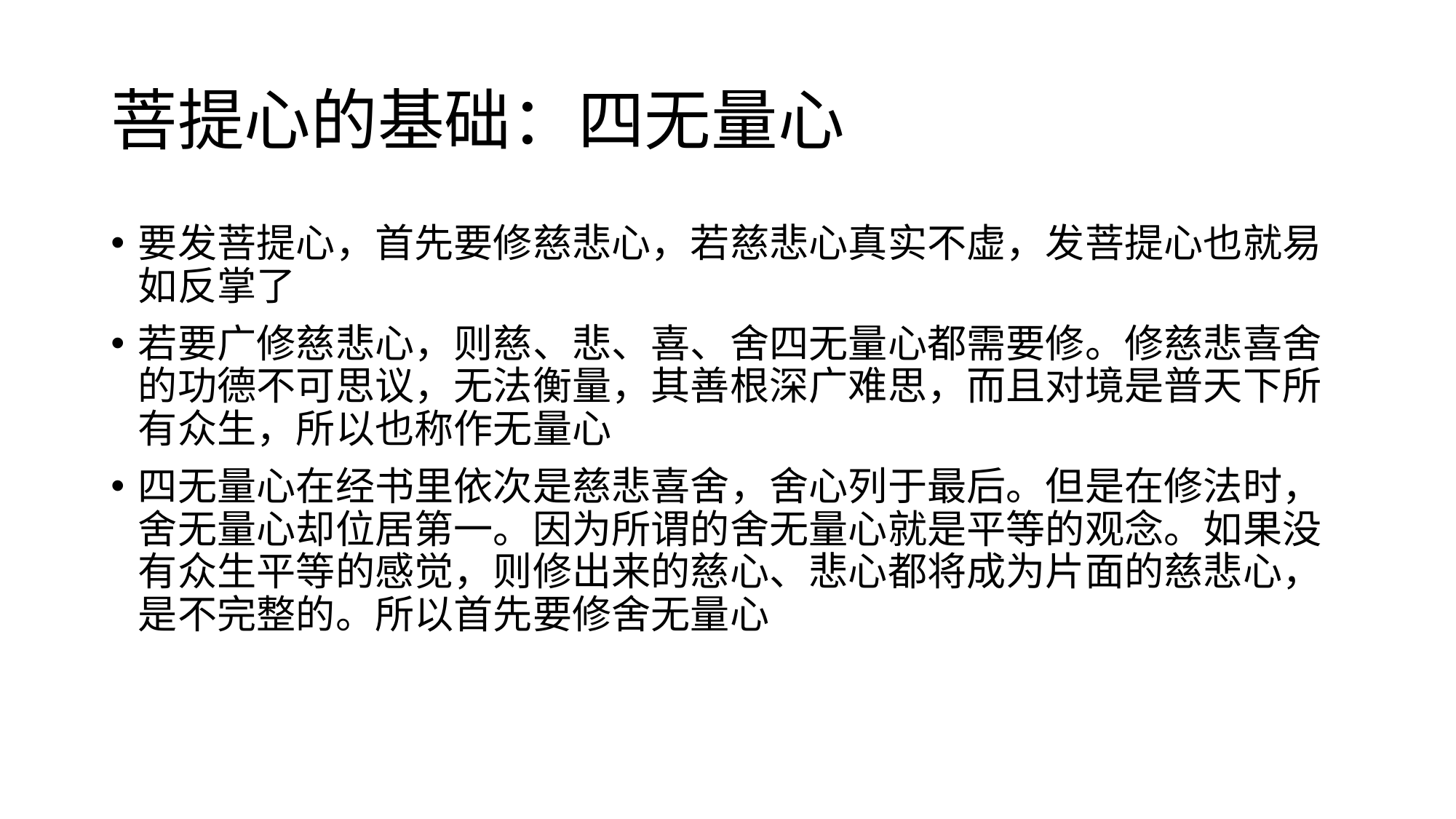

# 菩提心的基础：四无量心
要发菩提心，首先要修慈悲心，若慈悲心真实不虚，发菩提心也就易如反掌了
若要广修慈悲心，则慈、悲、喜、舍四无量心都需要修。修慈悲喜舍的功德不可思议，无法衡量，其善根深广难思，而且对境是普天下所有众生，所以也称作无量心
四无量心在经书里依次是慈悲喜舍，舍心列于最后。但是在修法时，舍无量心却位居第一。因为所谓的舍无量心就是平等的观念。如果没有众生平等的感觉，则修出来的慈心、悲心都将成为片面的慈悲心，是不完整的。所以首先要修舍无量心